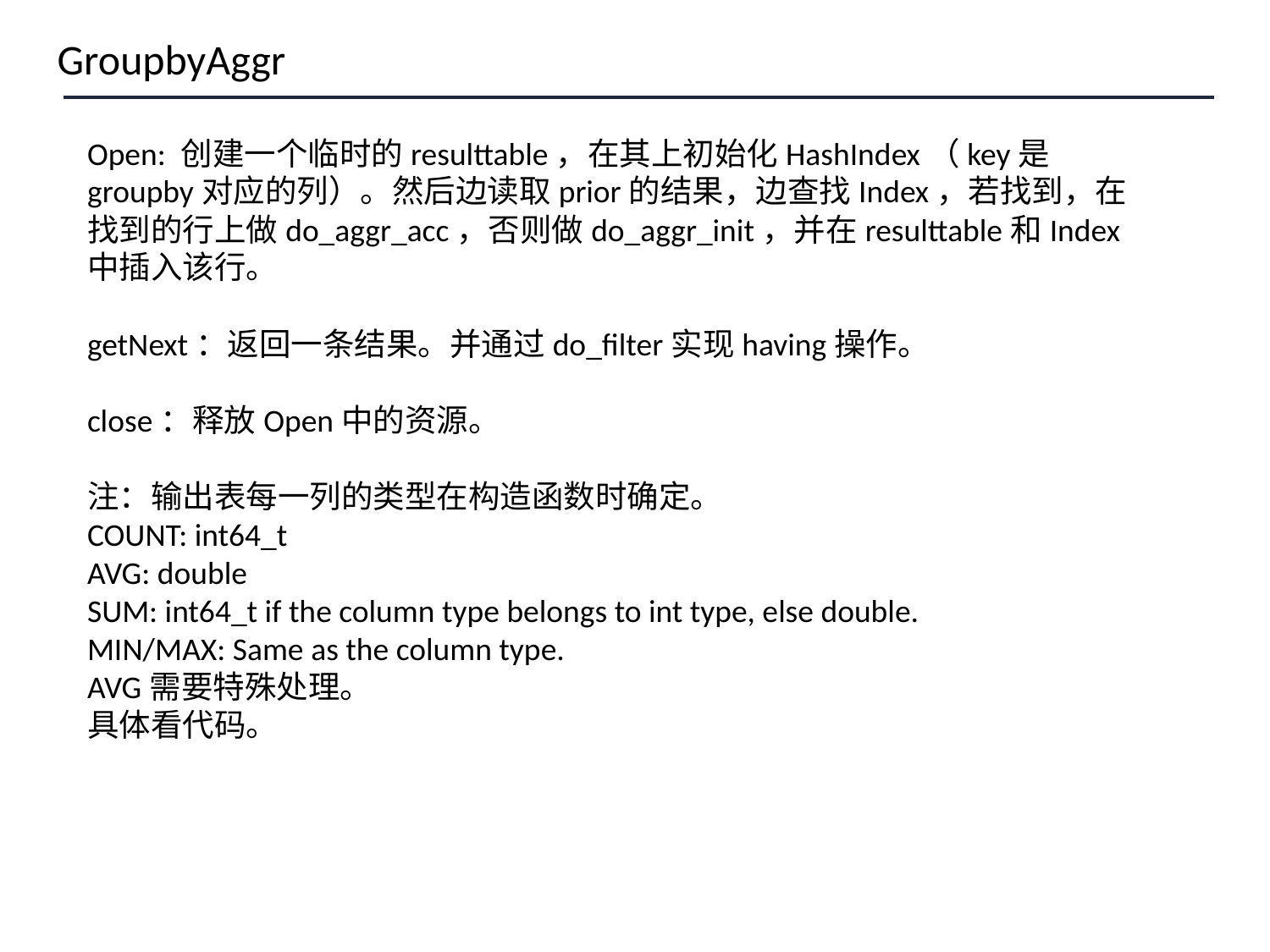

GroupbyAggr
Open: 创建一个临时的resulttable，在其上初始化HashIndex（key是groupby对应的列）。然后边读取prior的结果，边查找Index，若找到，在找到的行上做do_aggr_acc，否则做do_aggr_init，并在resulttable和Index中插入该行。

getNext：返回一条结果。并通过do_filter实现having操作。

close：释放Open中的资源。

注：输出表每一列的类型在构造函数时确定。
COUNT: int64_t
AVG: double
SUM: int64_t if the column type belongs to int type, else double.
MIN/MAX: Same as the column type.
AVG需要特殊处理。
具体看代码。